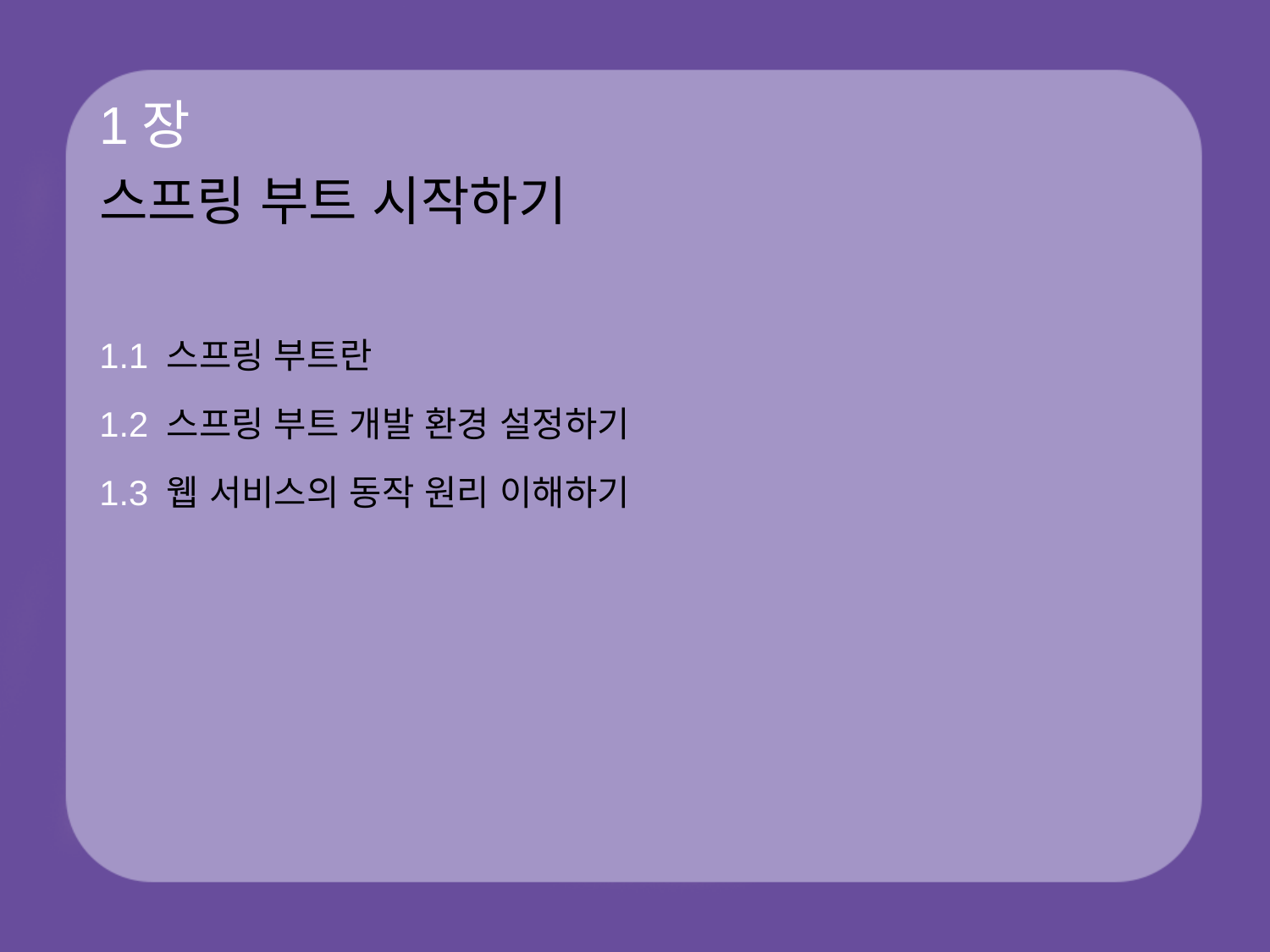

# 1장 스프링 부트 시작하기
1.1 스프링 부트란
1.2 스프링 부트 개발 환경 설정하기
1.3 웹 서비스의 동작 원리 이해하기